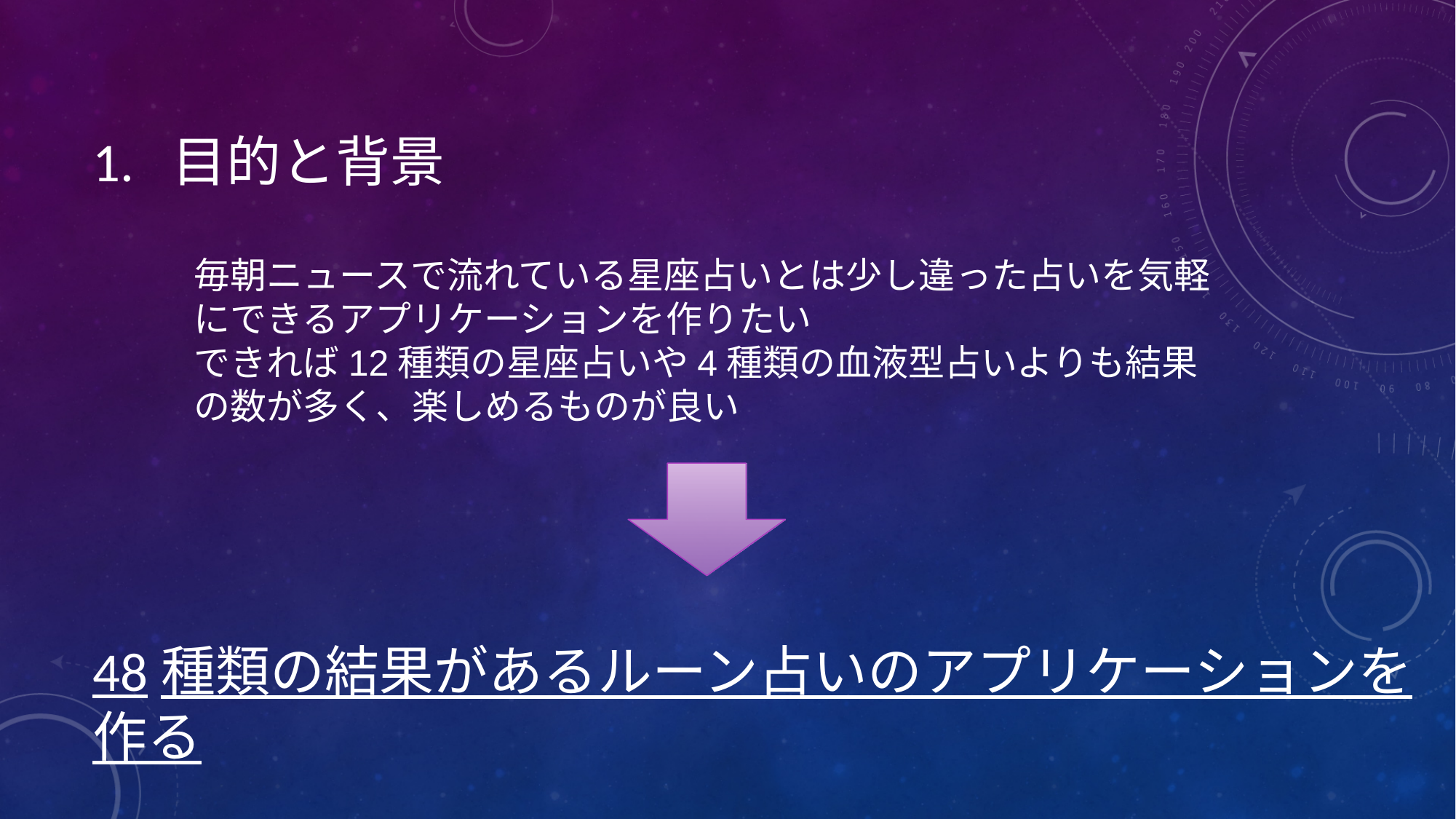

# 1.  目的と背景
毎朝ニュースで流れている星座占いとは少し違った占いを気軽にできるアプリケーションを作りたい
できれば12種類の星座占いや4種類の血液型占いよりも結果の数が多く、楽しめるものが良い

48種類の結果があるルーン占いのアプリケーションを作る